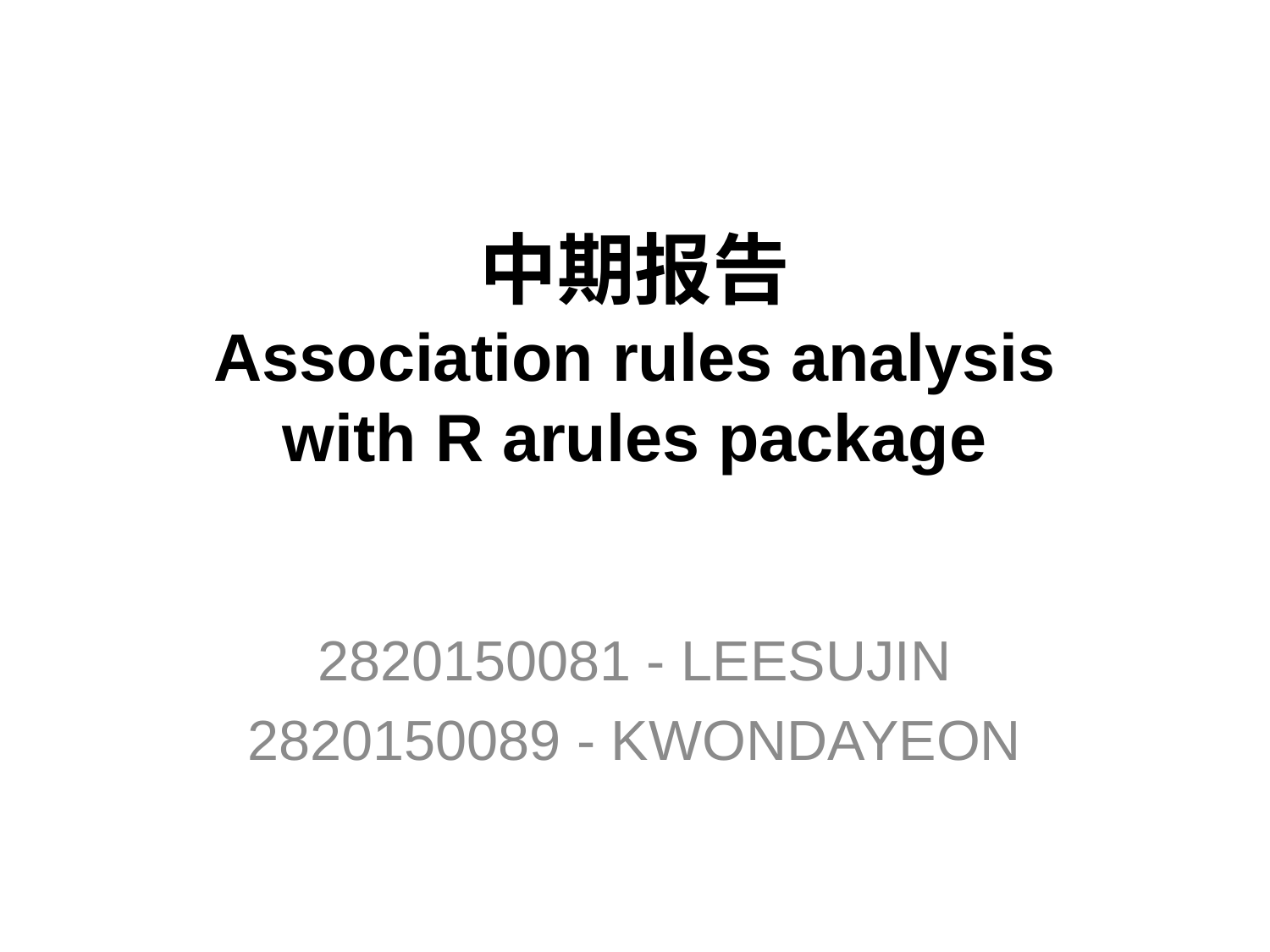

# 中期报告 Association rules analysis with R arules package

2820150081 - LEESUJIN
2820150089 - KWONDAYEON